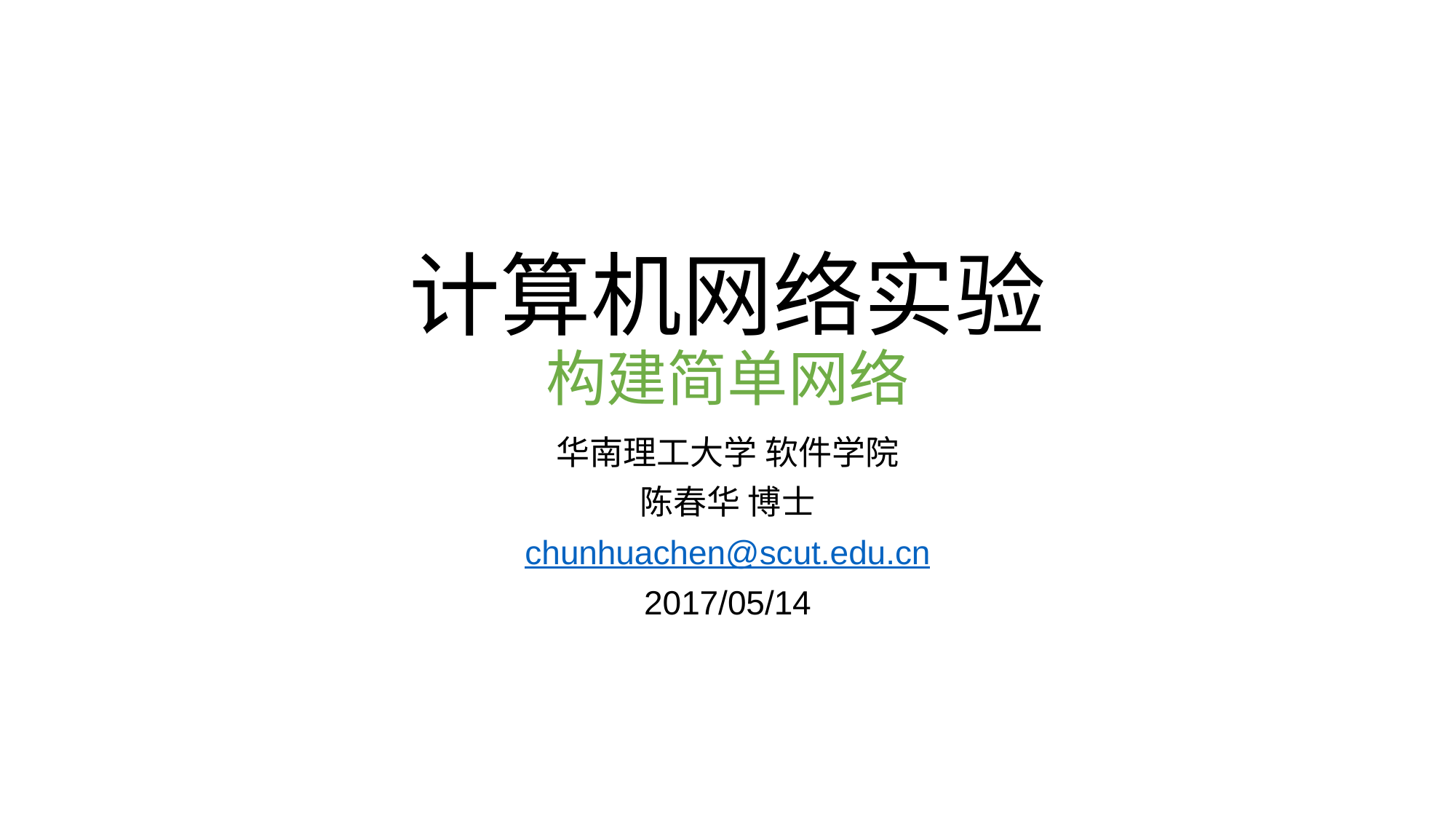

# 计算机网络实验 构建简单网络
华南理工大学 软件学院
陈春华 博士
chunhuachen@scut.edu.cn
2017/05/14